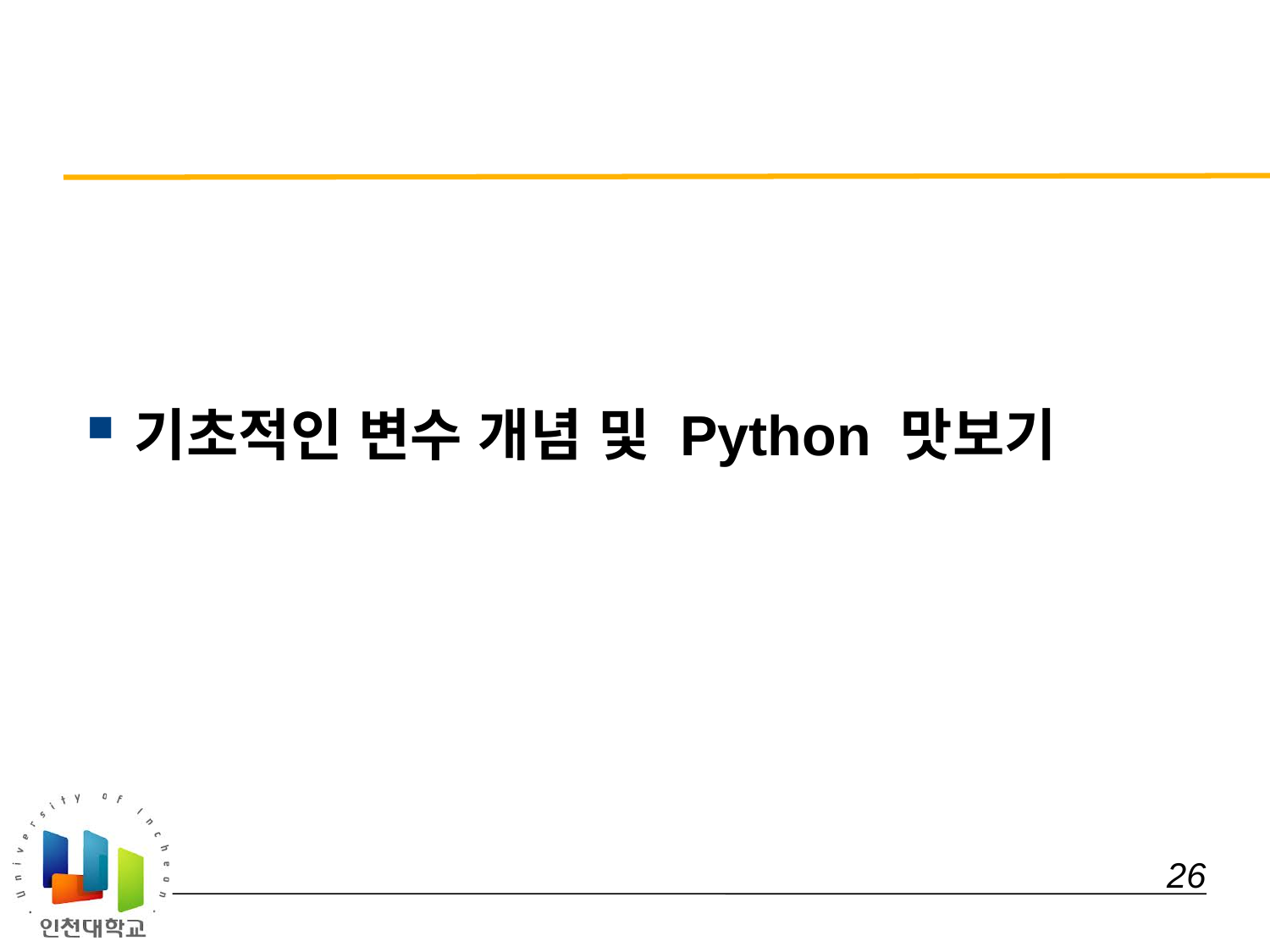

#

기초적인 변수 개념 및 Python 맛보기
 26